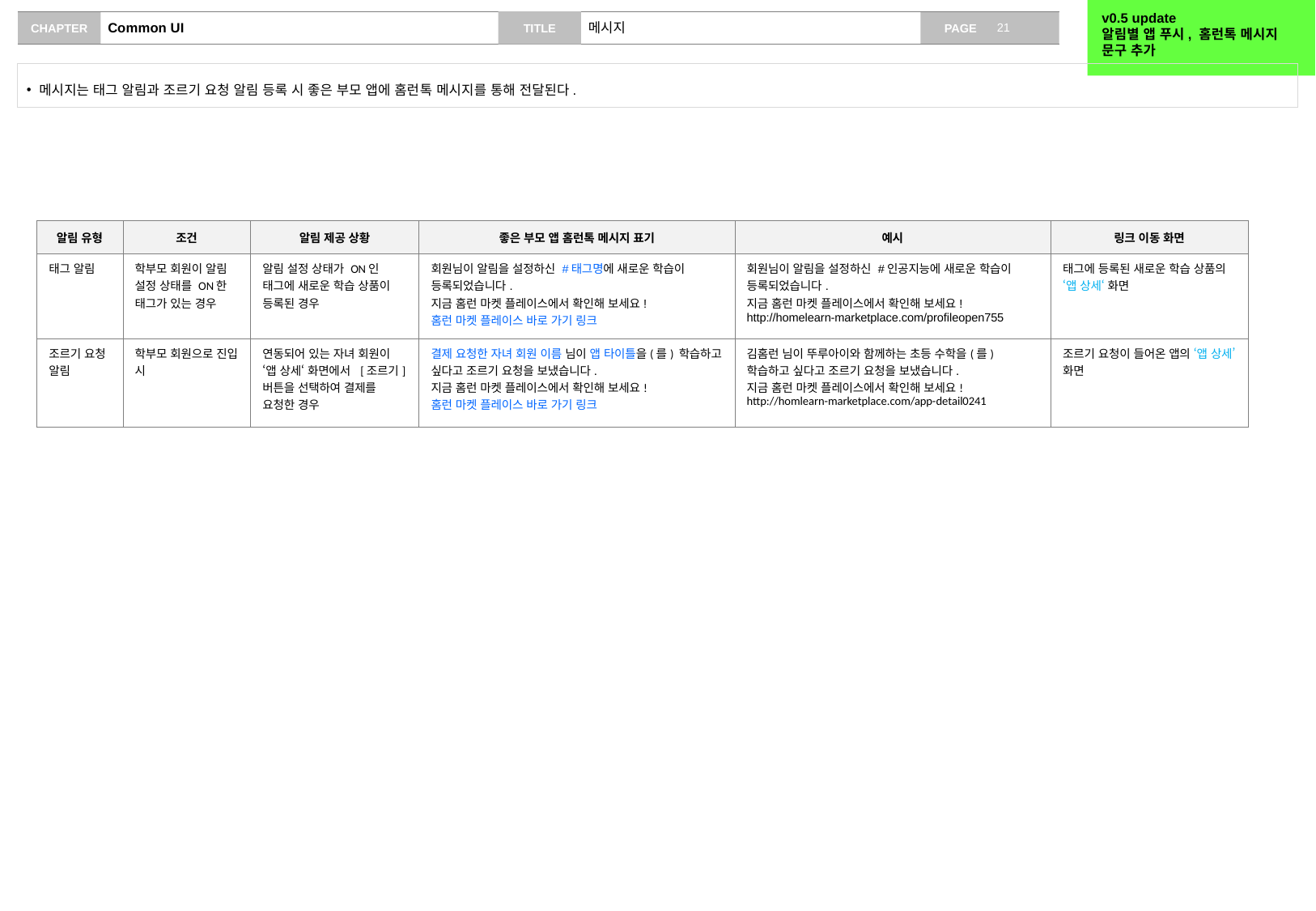

v0.5 update
알림별 앱 푸시, 홈런톡 메시지 문구 추가
# Common UI
메시지
메시지는 태그 알림과 조르기 요청 알림 등록 시 좋은 부모 앱에 홈런톡 메시지를 통해 전달된다.
| 알림 유형 | 조건 | 알림 제공 상황 | 좋은 부모 앱 홈런톡 메시지 표기 | 예시 | 링크 이동 화면 |
| --- | --- | --- | --- | --- | --- |
| 태그 알림 | 학부모 회원이 알림 설정 상태를 ON한 태그가 있는 경우 | 알림 설정 상태가 ON인 태그에 새로운 학습 상품이 등록된 경우 | 회원님이 알림을 설정하신 #태그명에 새로운 학습이 등록되었습니다. 지금 홈런 마켓 플레이스에서 확인해 보세요! 홈런 마켓 플레이스 바로 가기 링크 | 회원님이 알림을 설정하신 #인공지능에 새로운 학습이 등록되었습니다. 지금 홈런 마켓 플레이스에서 확인해 보세요! http://homelearn-marketplace.com/profileopen755 | 태그에 등록된 새로운 학습 상품의 ‘앱 상세‘ 화면 |
| 조르기 요청 알림 | 학부모 회원으로 진입 시 | 연동되어 있는 자녀 회원이 ‘앱 상세‘ 화면에서 [조르기] 버튼을 선택하여 결제를 요청한 경우 | 결제 요청한 자녀 회원 이름 님이 앱 타이틀을(를) 학습하고 싶다고 조르기 요청을 보냈습니다. 지금 홈런 마켓 플레이스에서 확인해 보세요! 홈런 마켓 플레이스 바로 가기 링크 | 김홈런 님이 뚜루아이와 함께하는 초등 수학을(를) 학습하고 싶다고 조르기 요청을 보냈습니다. 지금 홈런 마켓 플레이스에서 확인해 보세요! http://homlearn-marketplace.com/app-detail0241 | 조르기 요청이 들어온 앱의 ‘앱 상세’ 화면 |